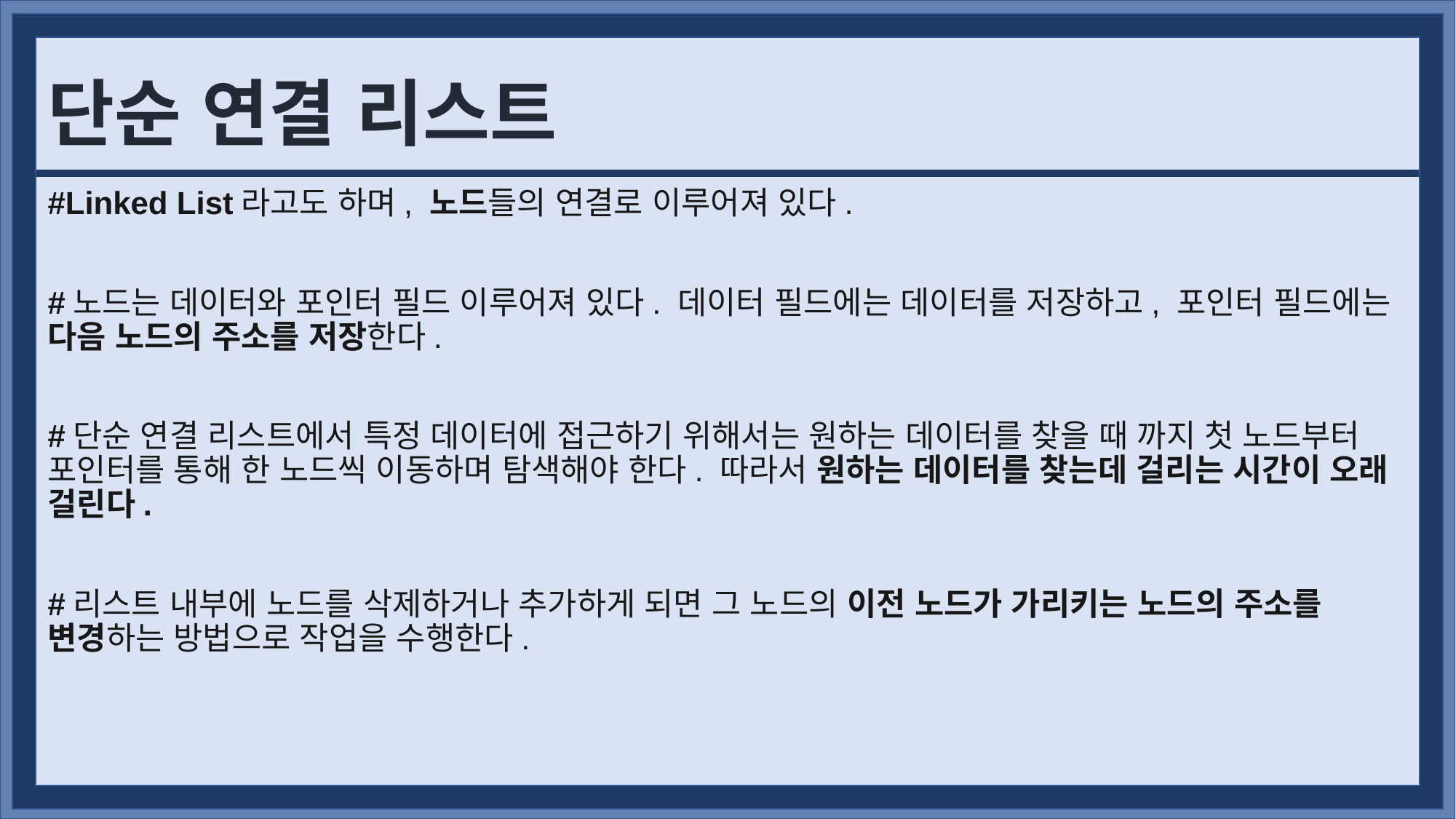

# 단순 연결 리스트
#Linked List라고도 하며, 노드들의 연결로 이루어져 있다.

#노드는 데이터와 포인터 필드 이루어져 있다. 데이터 필드에는 데이터를 저장하고, 포인터 필드에는 다음 노드의 주소를 저장한다.

#단순 연결 리스트에서 특정 데이터에 접근하기 위해서는 원하는 데이터를 찾을 때 까지 첫 노드부터 포인터를 통해 한 노드씩 이동하며 탐색해야 한다. 따라서 원하는 데이터를 찾는데 걸리는 시간이 오래 걸린다.

#리스트 내부에 노드를 삭제하거나 추가하게 되면 그 노드의 이전 노드가 가리키는 노드의 주소를 변경하는 방법으로 작업을 수행한다.